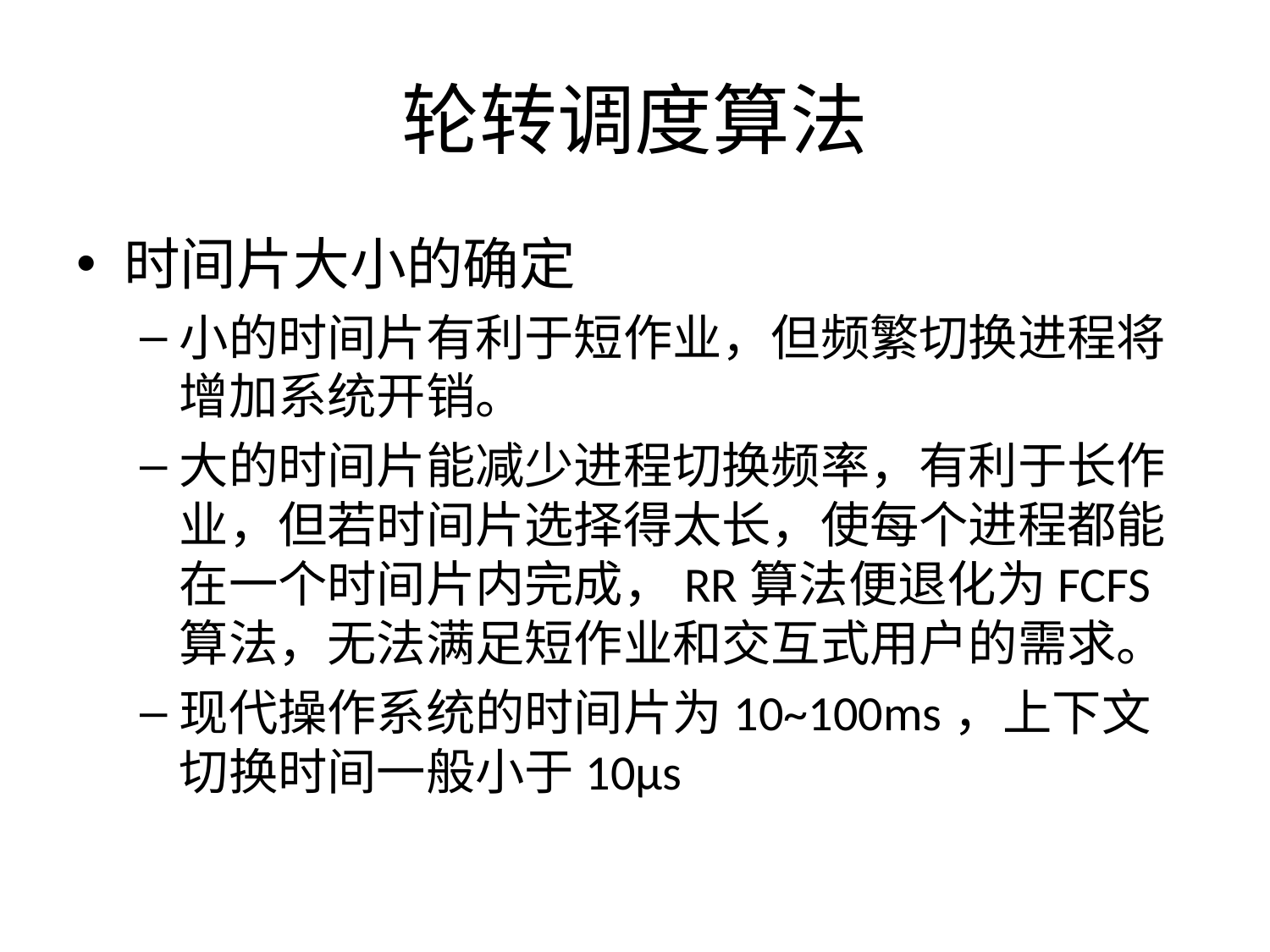

# 轮转调度算法
时间片大小的确定
小的时间片有利于短作业，但频繁切换进程将增加系统开销。
大的时间片能减少进程切换频率，有利于长作业，但若时间片选择得太长，使每个进程都能在一个时间片内完成，RR算法便退化为FCFS算法，无法满足短作业和交互式用户的需求。
现代操作系统的时间片为10~100ms，上下文切换时间一般小于10μs